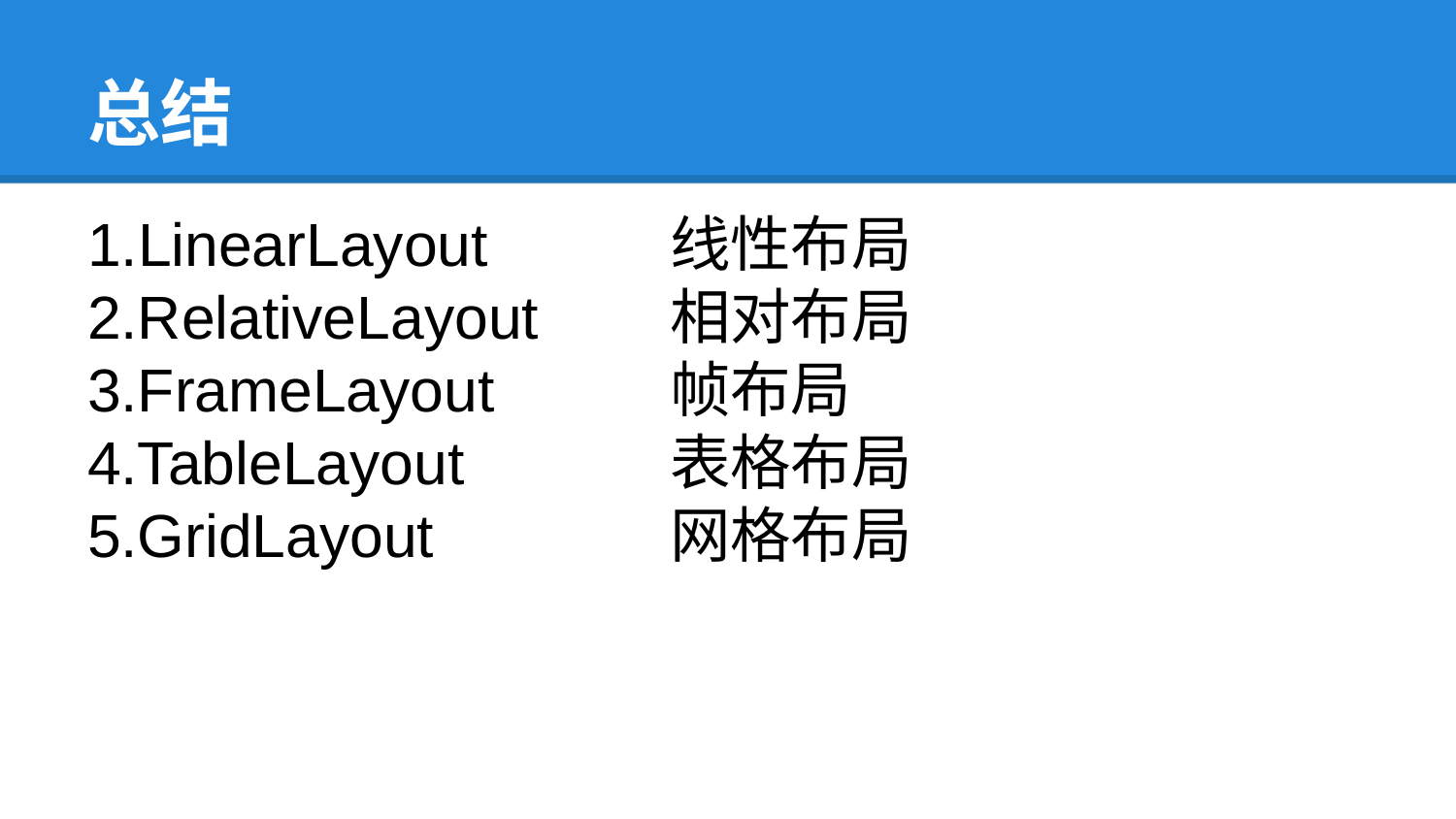

# 总结
1.LinearLayout		线性布局
2.RelativeLayout	相对布局
3.FrameLayout		帧布局
4.TableLayout		表格布局
5.GridLayout		网格布局